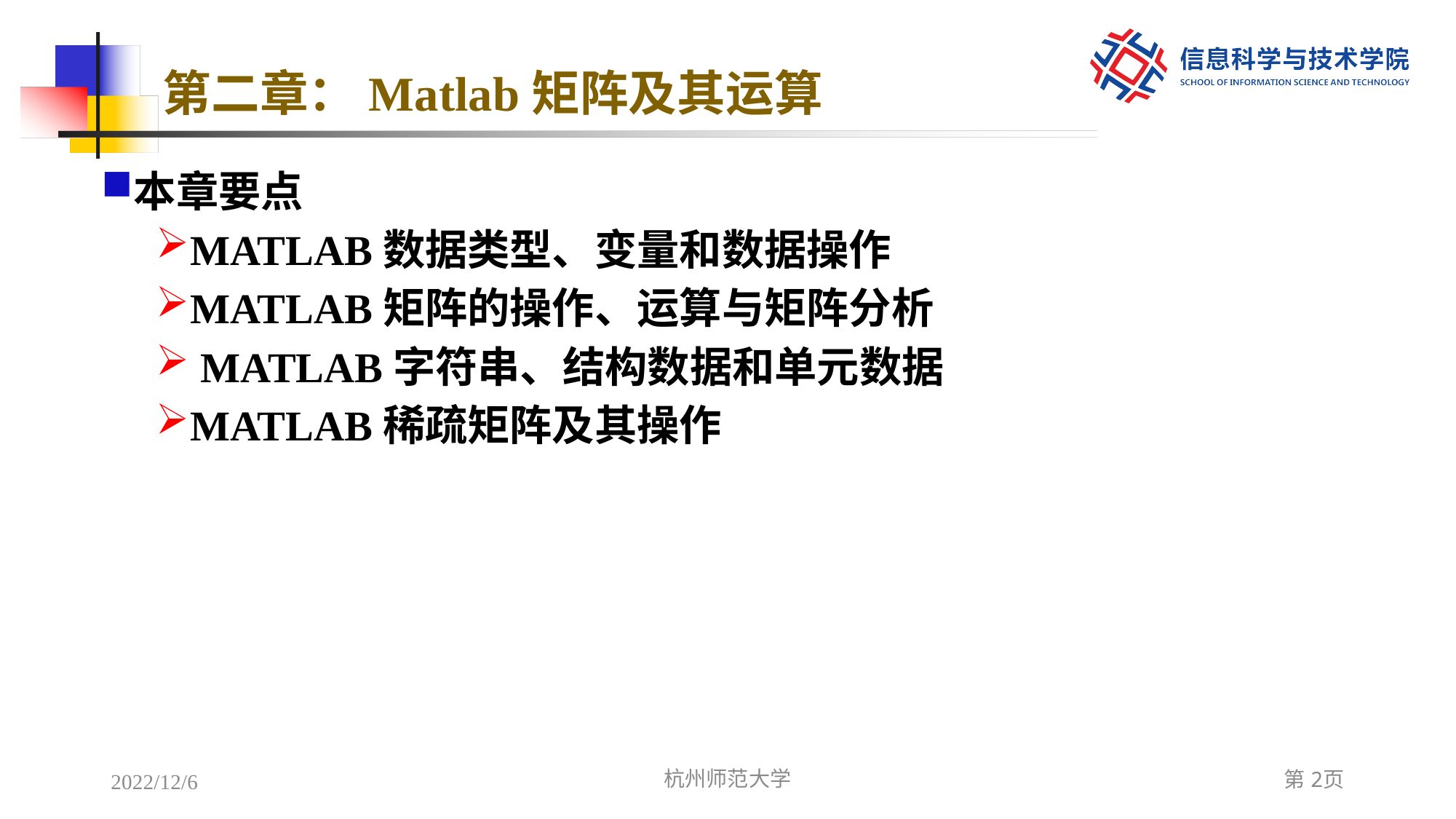

# 第二章：Matlab矩阵及其运算
本章要点
MATLAB数据类型、变量和数据操作
MATLAB矩阵的操作、运算与矩阵分析
 MATLAB字符串、结构数据和单元数据
MATLAB稀疏矩阵及其操作
2022/12/6
杭州师范大学
第2页